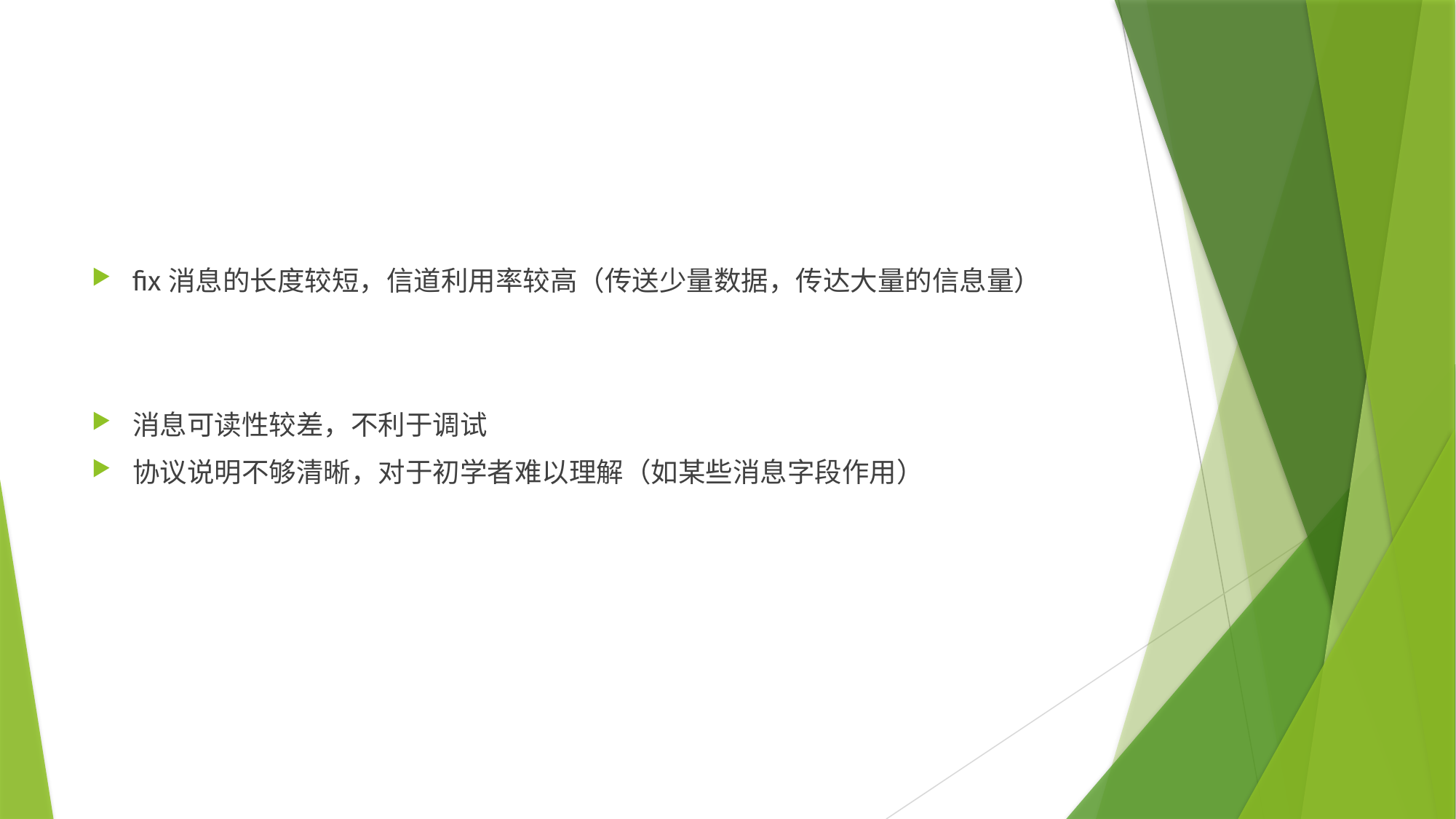

#
fix消息的长度较短，信道利用率较高（传送少量数据，传达大量的信息量）

消息可读性较差，不利于调试
协议说明不够清晰，对于初学者难以理解（如某些消息字段作用）